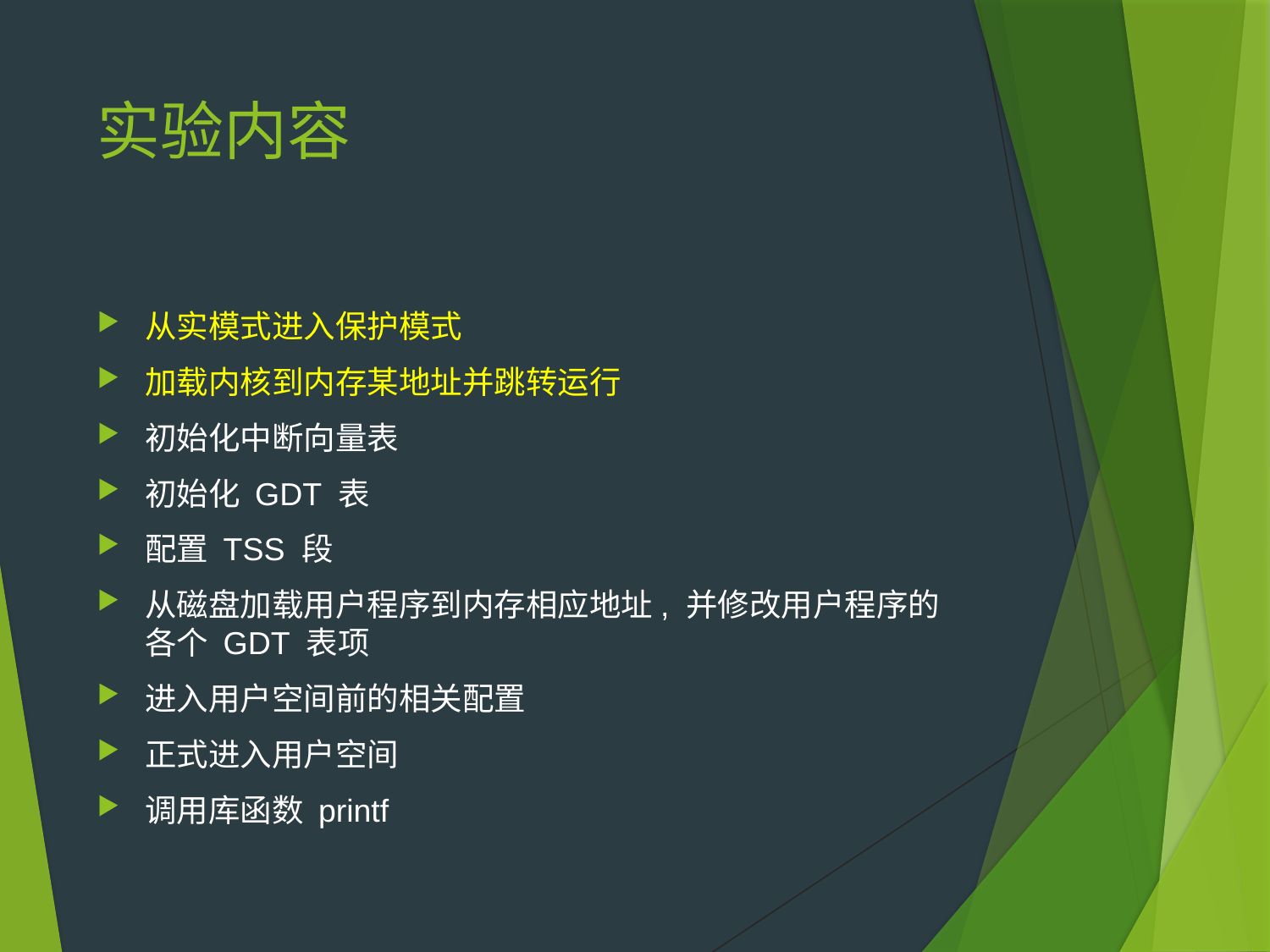

# 实验内容
从实模式进入保护模式
加载内核到内存某地址并跳转运行
初始化中断向量表
初始化 GDT 表
配置 TSS 段
从磁盘加载用户程序到内存相应地址, 并修改用户程序的各个 GDT 表项
进入用户空间前的相关配置
正式进入用户空间
调用库函数 printf